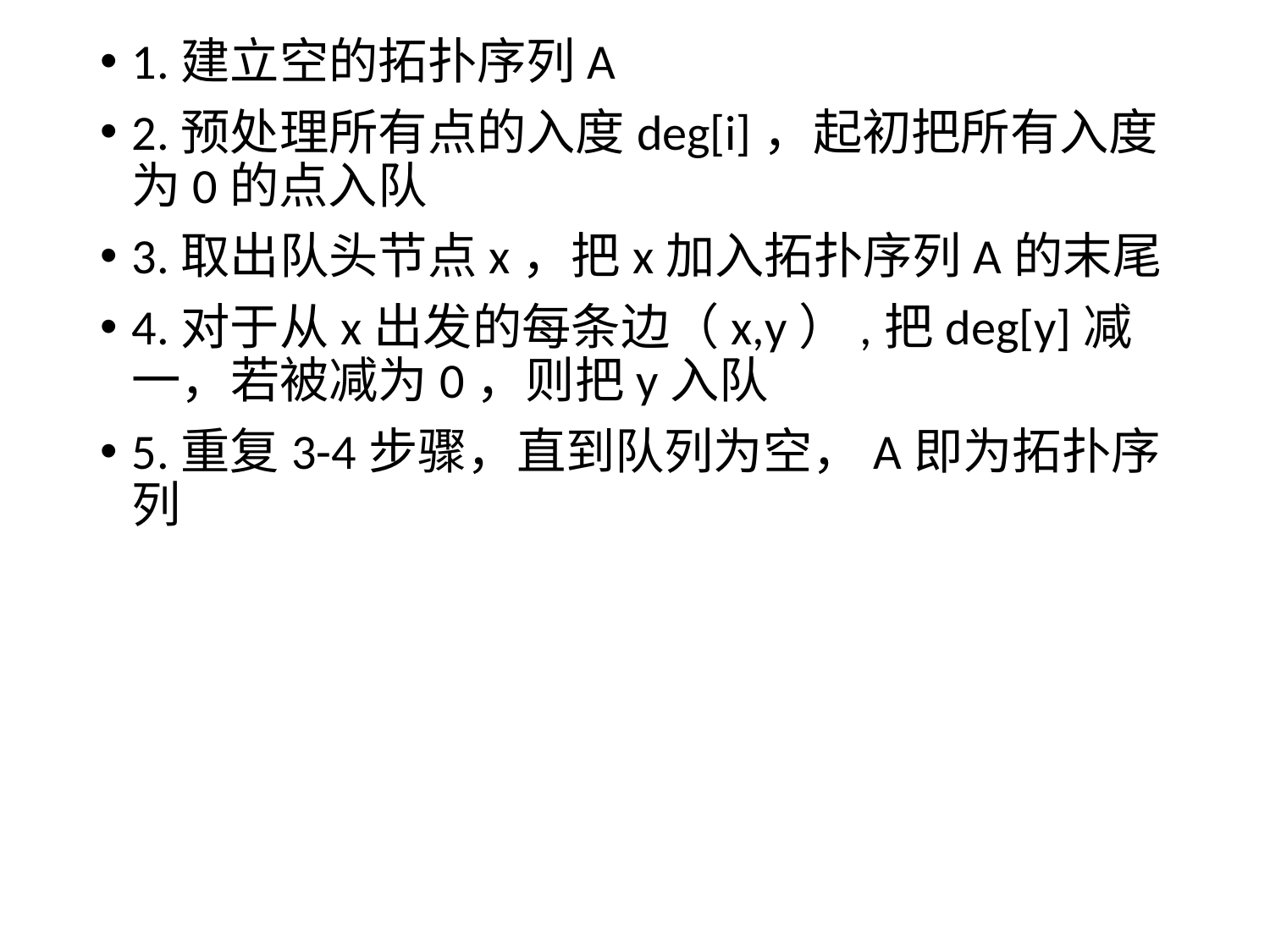

1.建立空的拓扑序列A
2.预处理所有点的入度deg[i]，起初把所有入度为0的点入队
3.取出队头节点x，把x加入拓扑序列A的末尾
4.对于从x出发的每条边（x,y）,把deg[y]减一，若被减为0，则把y入队
5.重复3-4步骤，直到队列为空，A即为拓扑序列